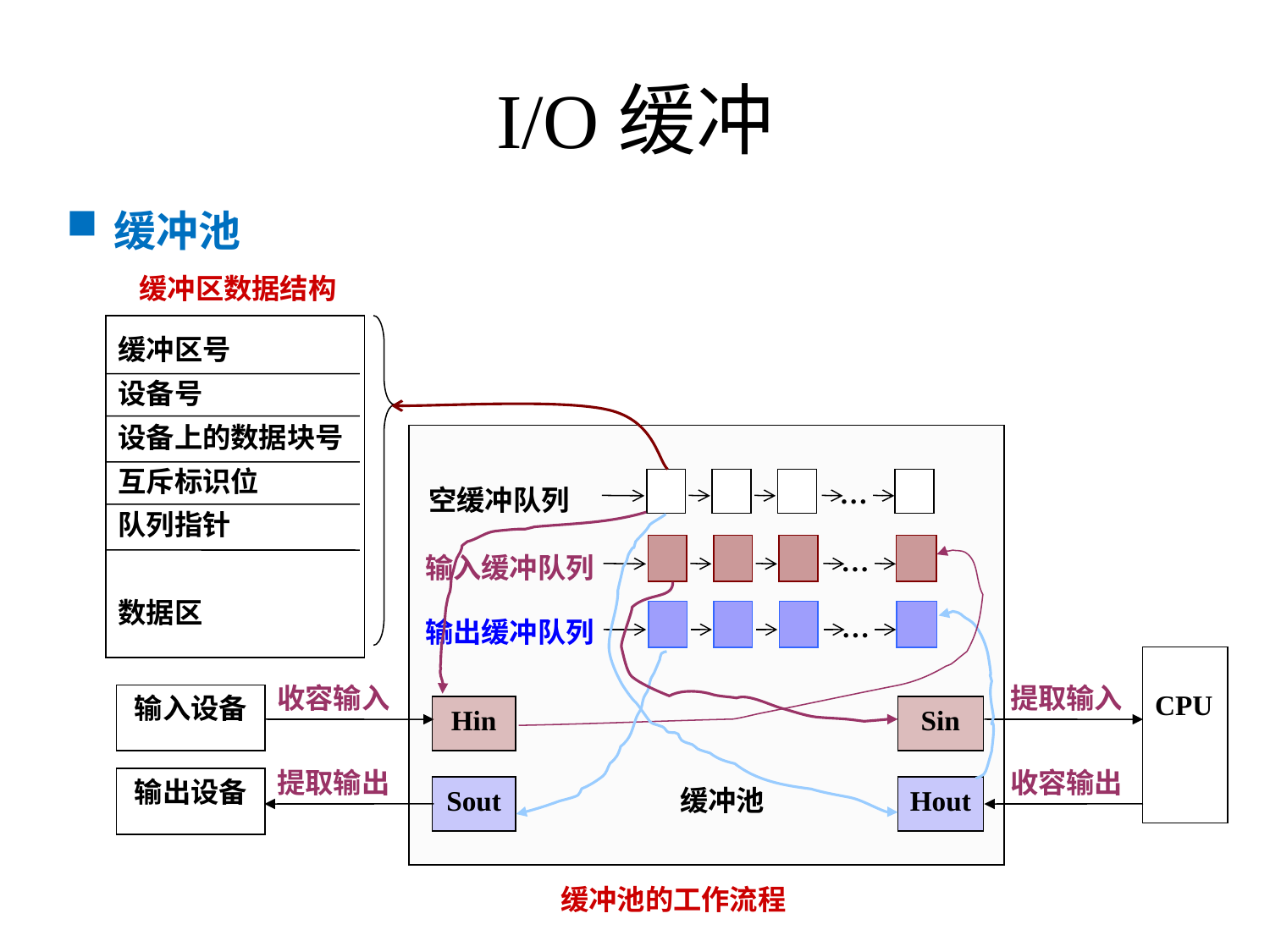

# I/O缓冲
缓冲池

缓冲区数据结构
缓冲区号
设备号
设备上的数据块号
互斥标识位
队列指针

数据区

…

空缓冲队列

…
输入缓冲队列

…
输出缓冲队列

CPU

收容输入
提取输入
输入设备
Hin
Sin

提取输出
收容输出
输出设备
Sout
缓冲池
Hout

缓冲池的工作流程